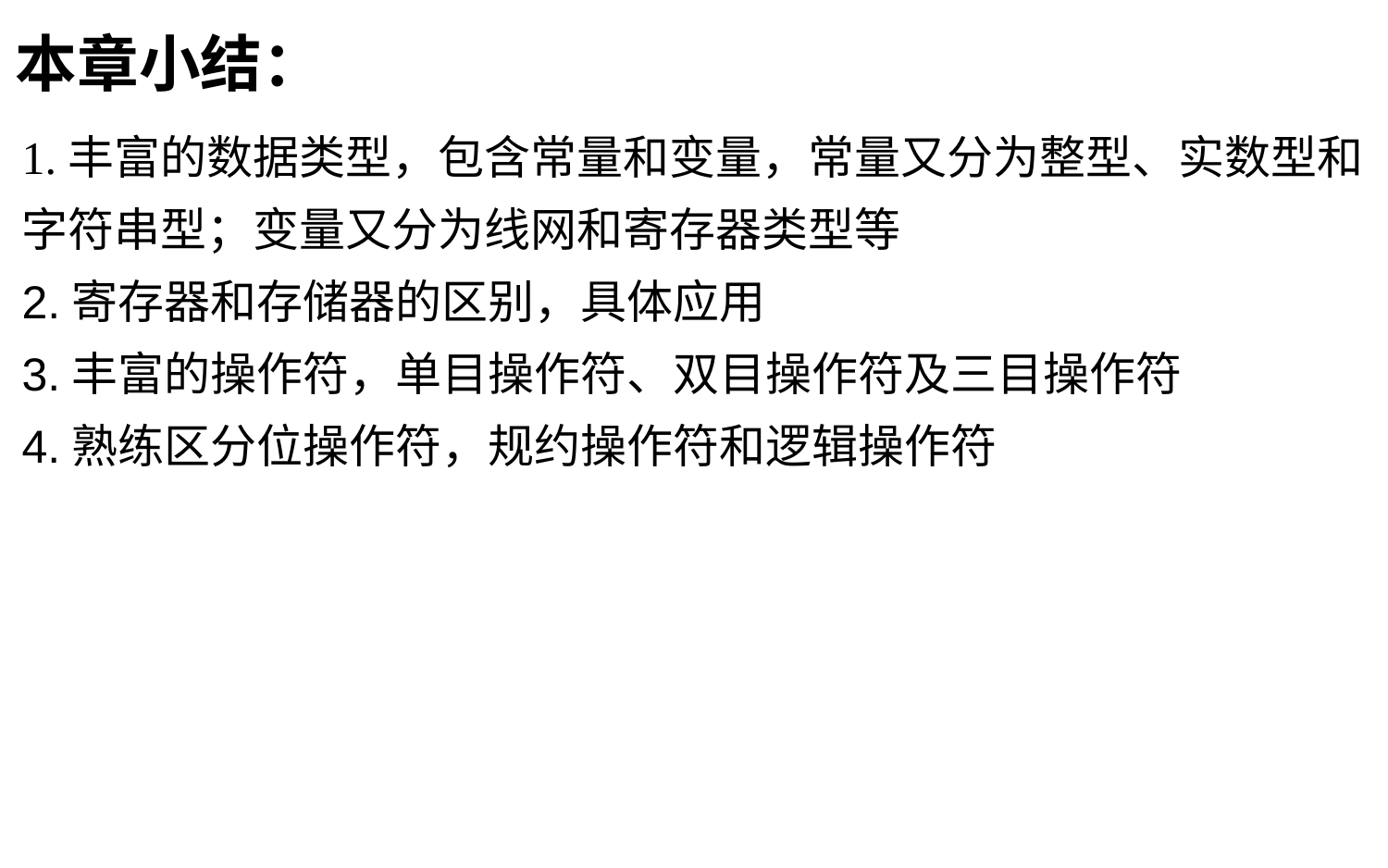

本章小结：
# 1.丰富的数据类型，包含常量和变量，常量又分为整型、实数型和字符串型；变量又分为线网和寄存器类型等 2.寄存器和存储器的区别，具体应用 3.丰富的操作符，单目操作符、双目操作符及三目操作符 4.熟练区分位操作符，规约操作符和逻辑操作符